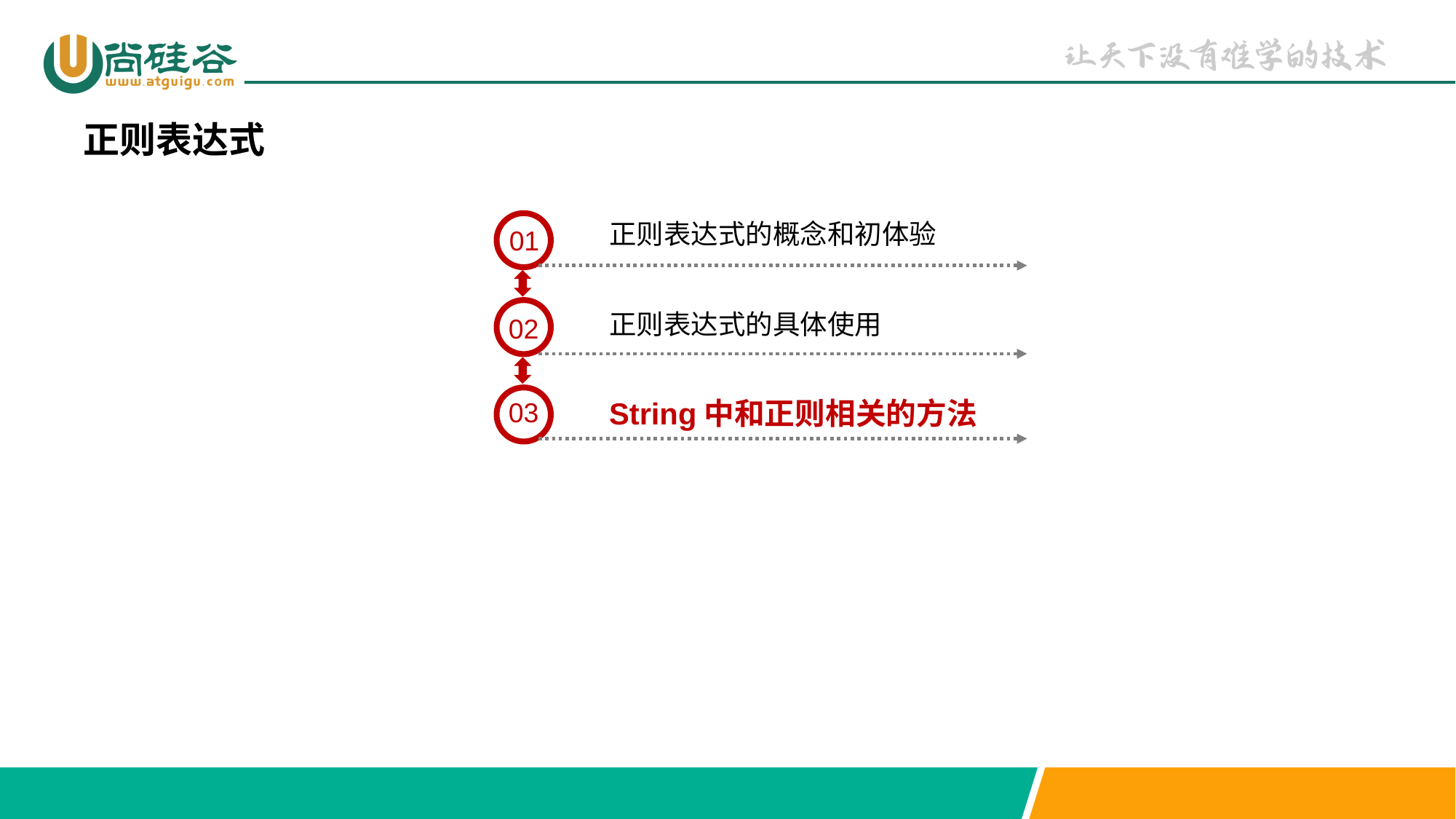

正则表达式

正则表达式的概念和初体验
01

正则表达式的具体使用
02

String中和正则相关的方法
03